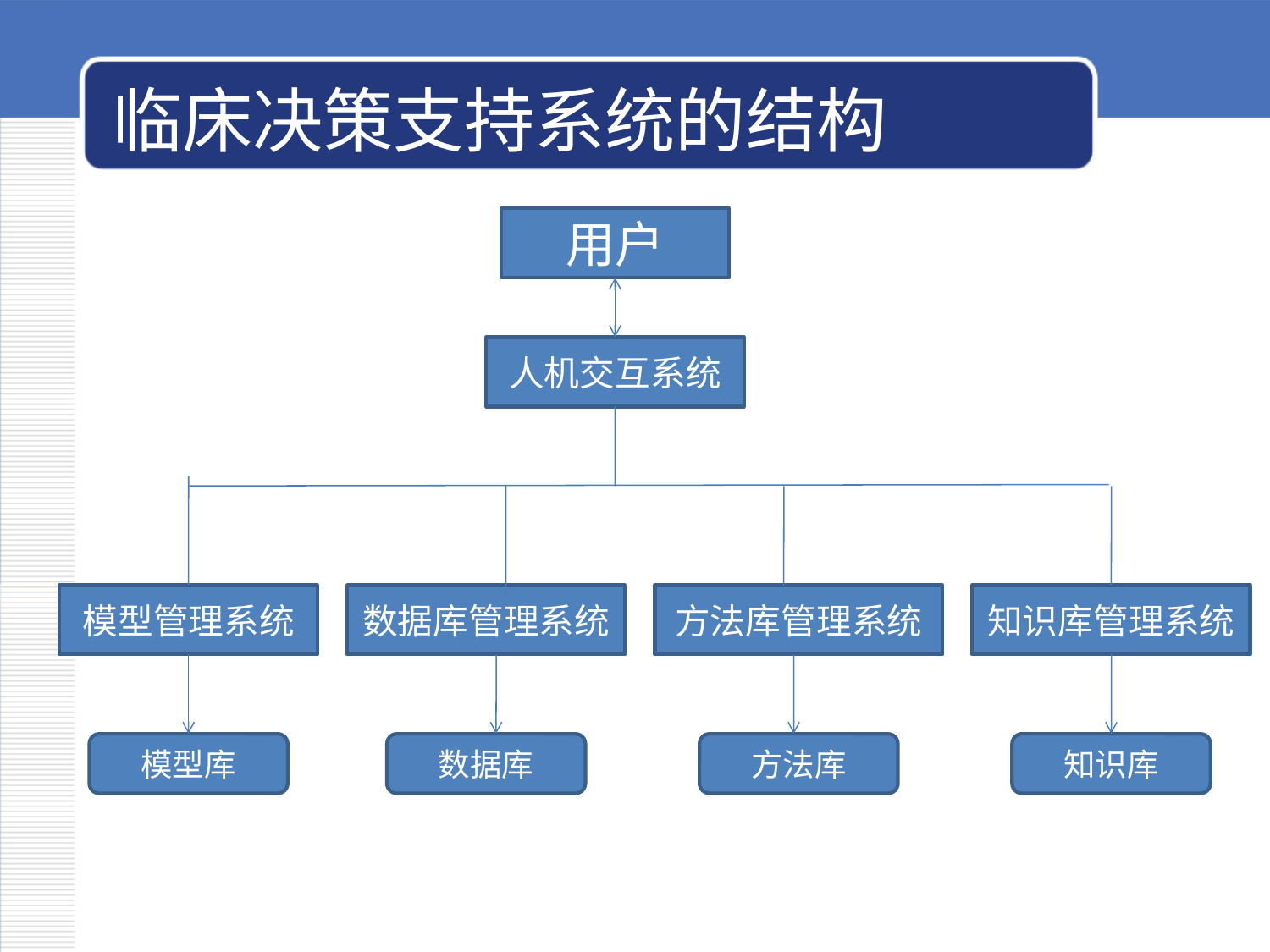

# 临床决策支持系统的结构
用户
人机交互系统
模型管理系统
数据库管理系统
方法库管理系统
知识库管理系统
模型库
数据库
方法库
知识库